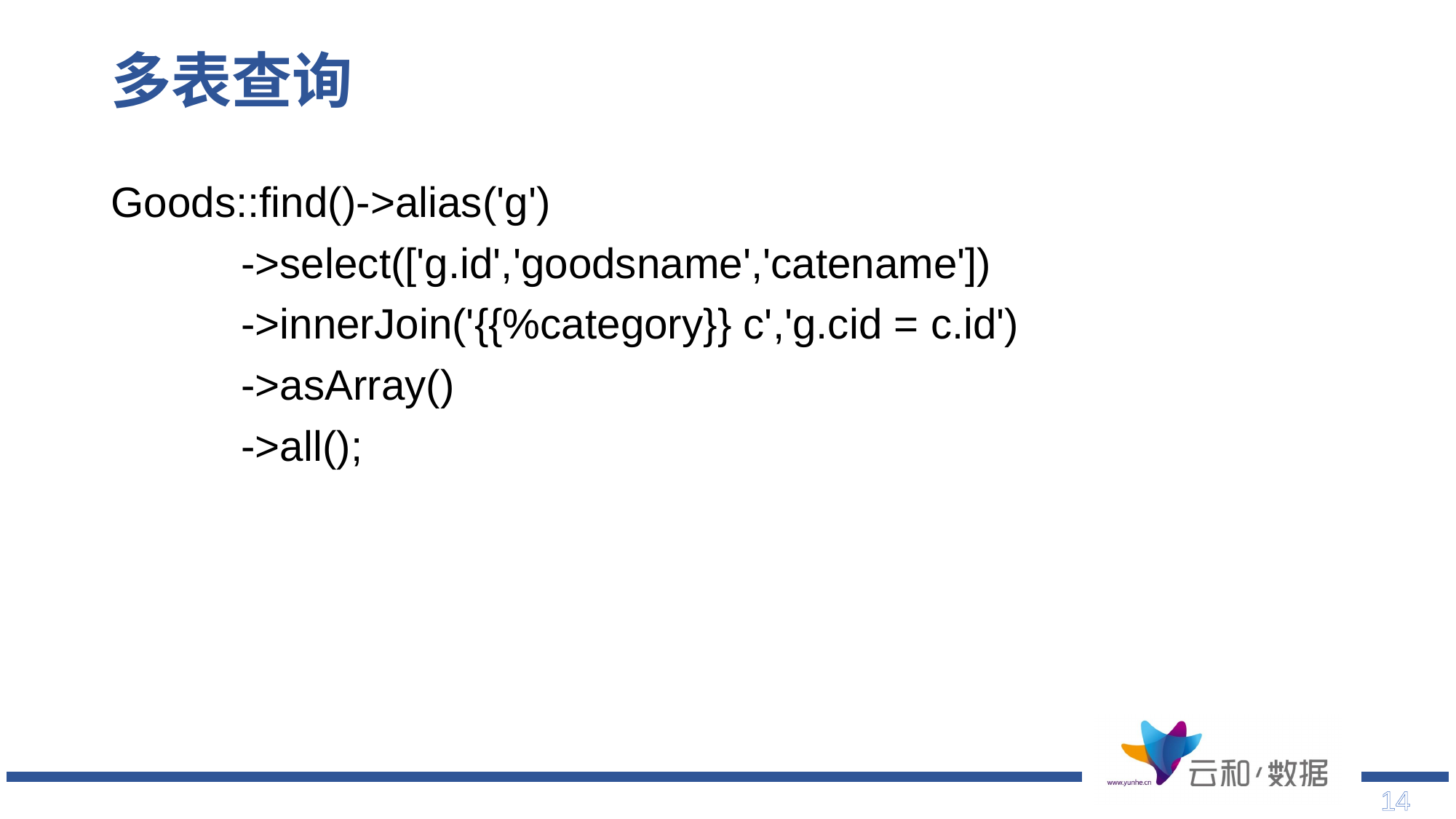

# 多表查询
Goods::find()->alias('g')
           ->select(['g.id','goodsname','catename'])
           ->innerJoin('{{%category}} c','g.cid = c.id')
           ->asArray()
           ->all();